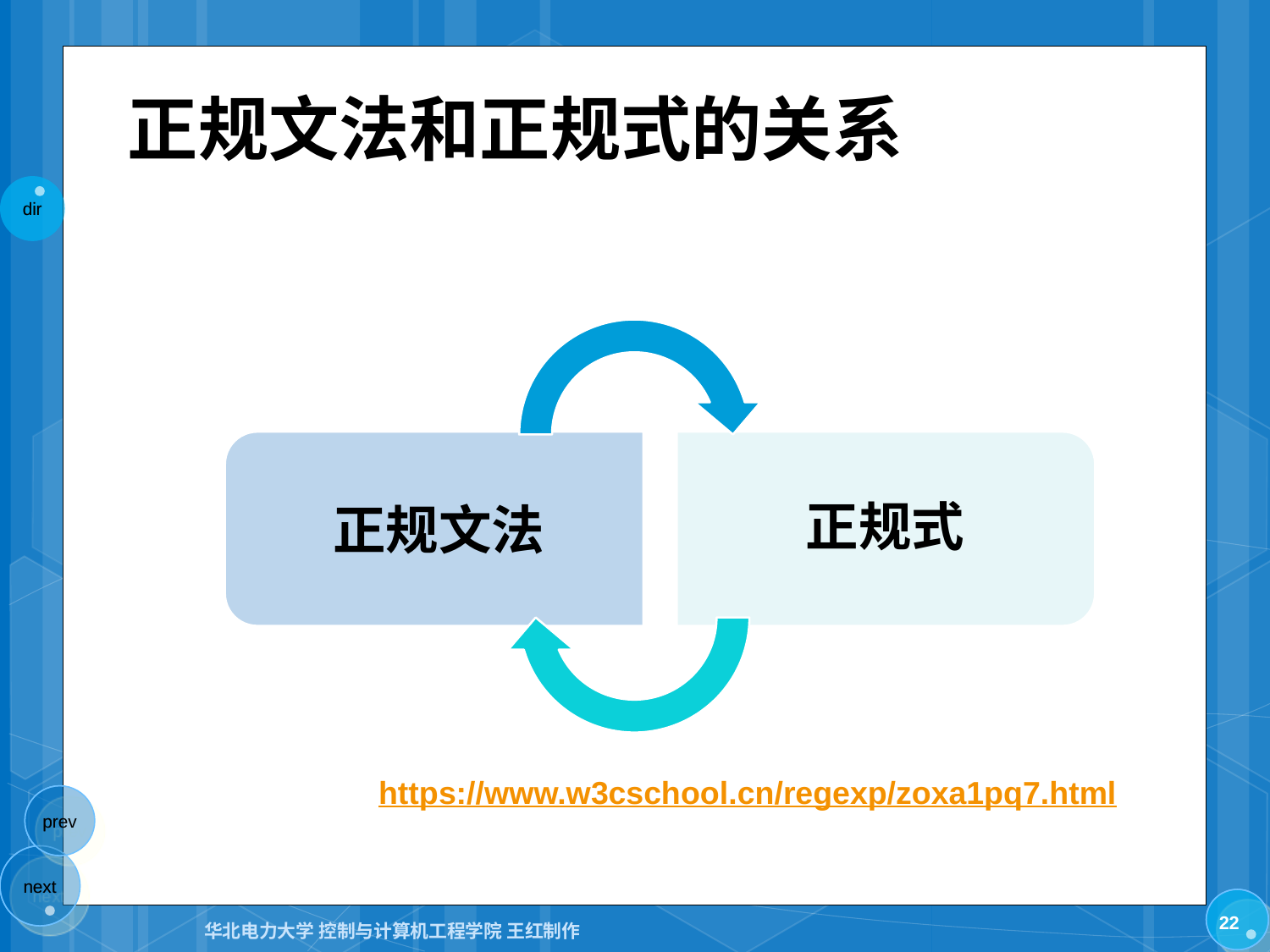

# 正规文法和正规式的关系
正规文法
正规式
https://www.w3cschool.cn/regexp/zoxa1pq7.html
22
华北电力大学 控制与计算机工程学院 王红制作